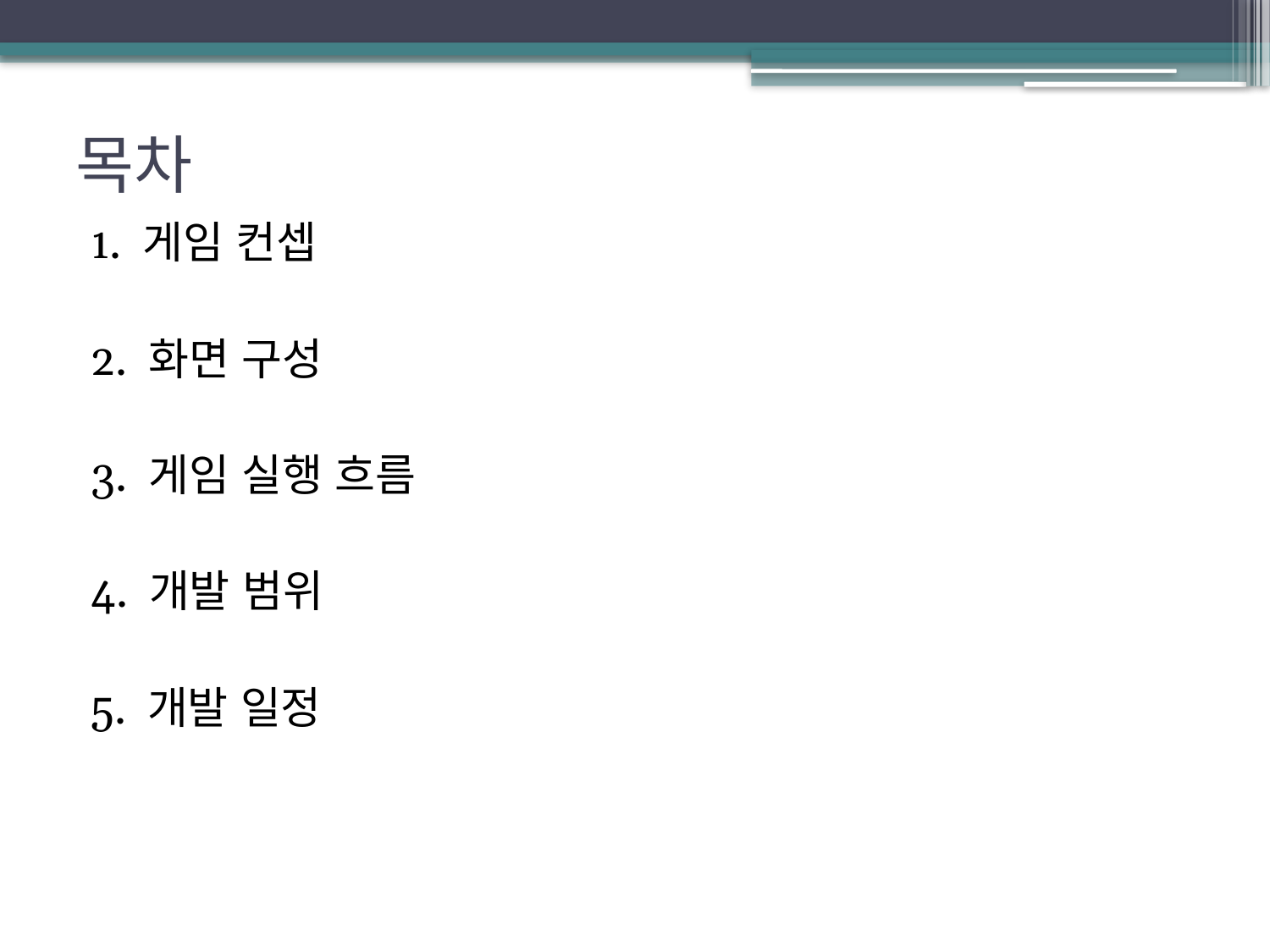

# 목차
1. 게임 컨셉

2. 화면 구성

3. 게임 실행 흐름

4. 개발 범위

5. 개발 일정